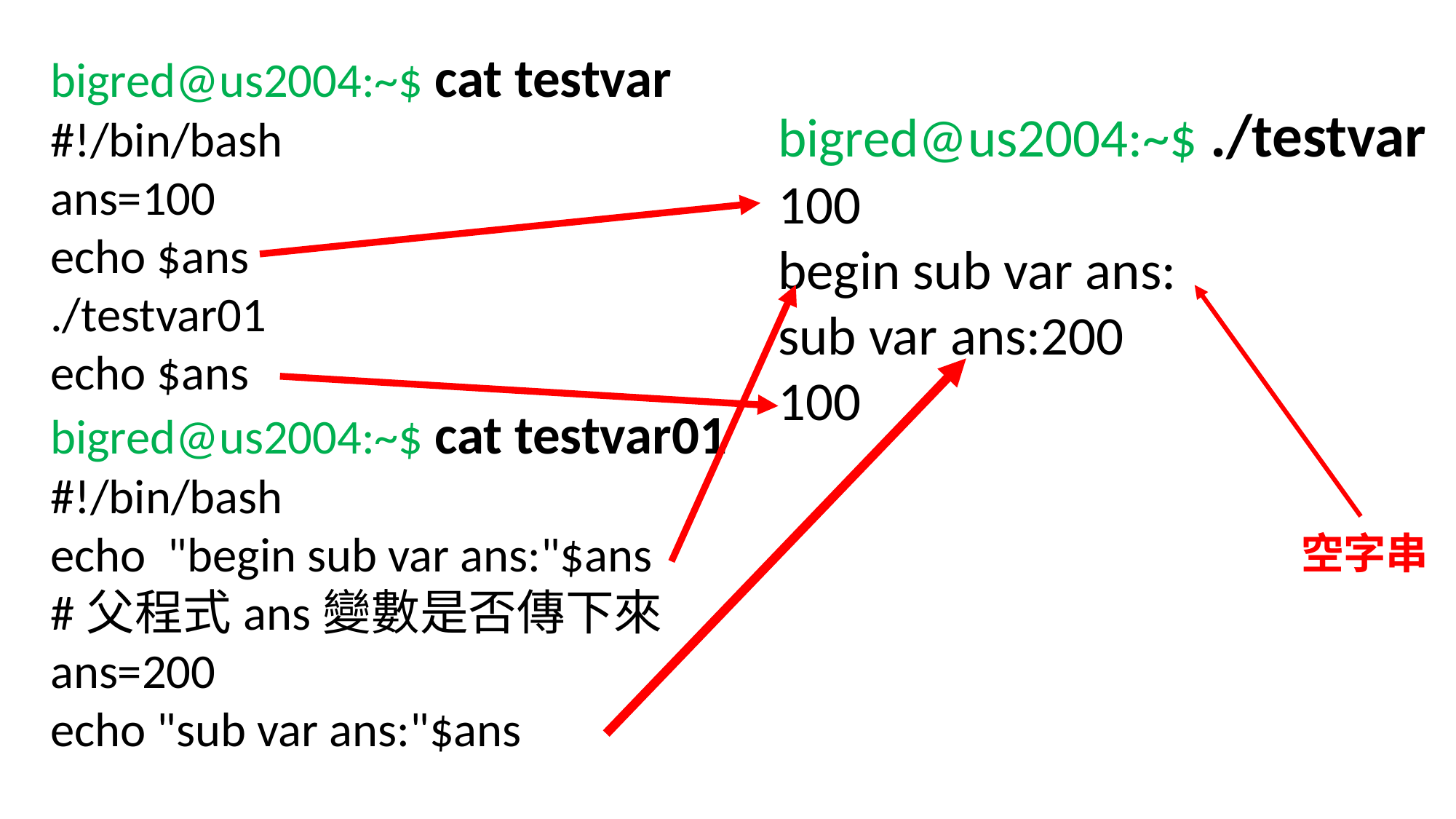

bigred@us2004:~$ cat testvar
#!/bin/bash
ans=100
echo $ans
./testvar01
echo $ans
bigred@us2004:~$ cat testvar01
#!/bin/bash
echo  "begin sub var ans:"$ans
#父程式ans變數是否傳下來
ans=200
echo "sub var ans:"$ans
bigred@us2004:~$ ./testvar
100
begin sub var ans:
sub var ans:200
100
空字串